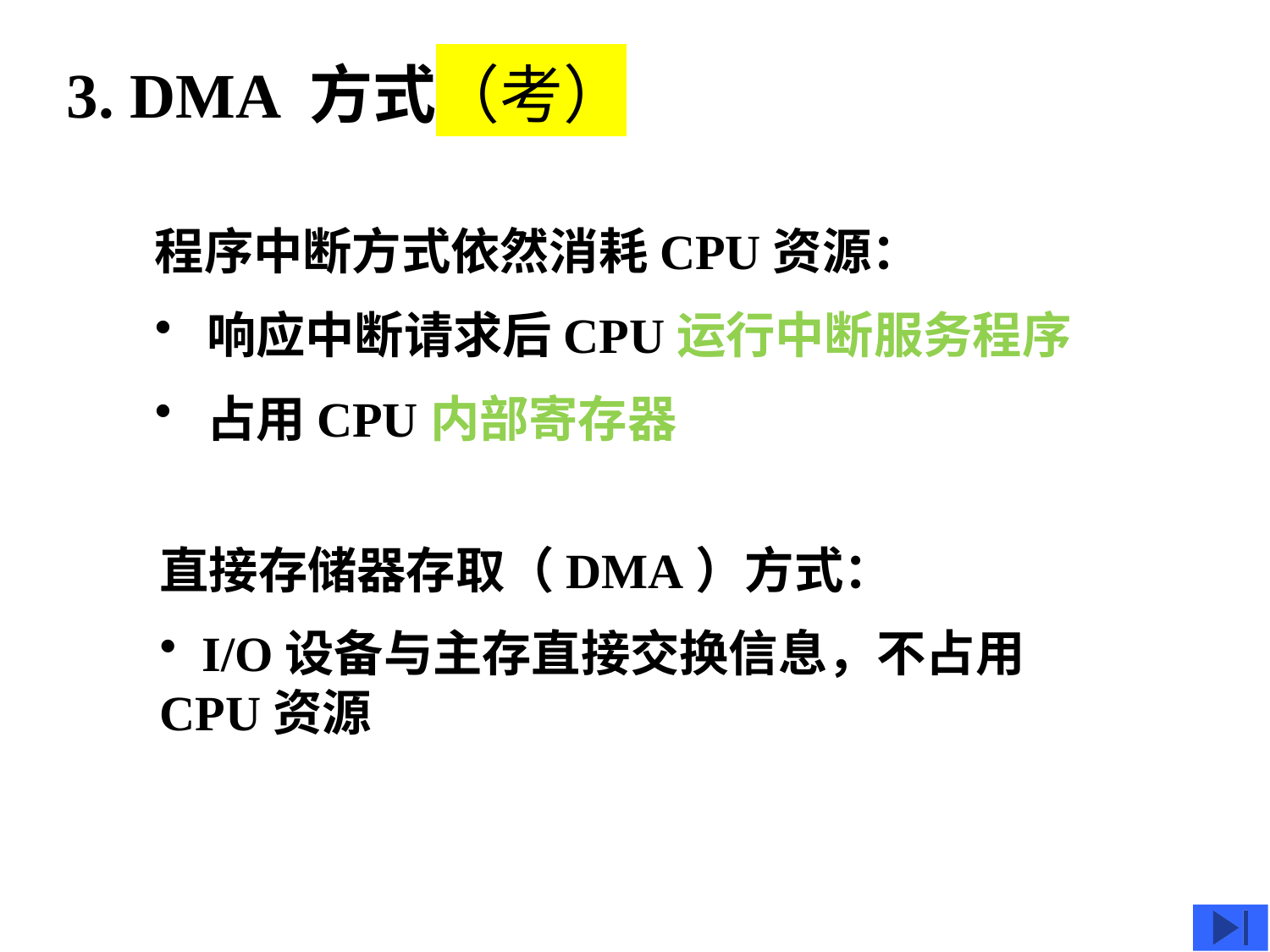

3. DMA 方式（考）
程序中断方式依然消耗CPU资源：
  响应中断请求后CPU运行中断服务程序
  占用CPU内部寄存器
直接存储器存取（DMA）方式：
  I/O设备与主存直接交换信息，不占用CPU资源